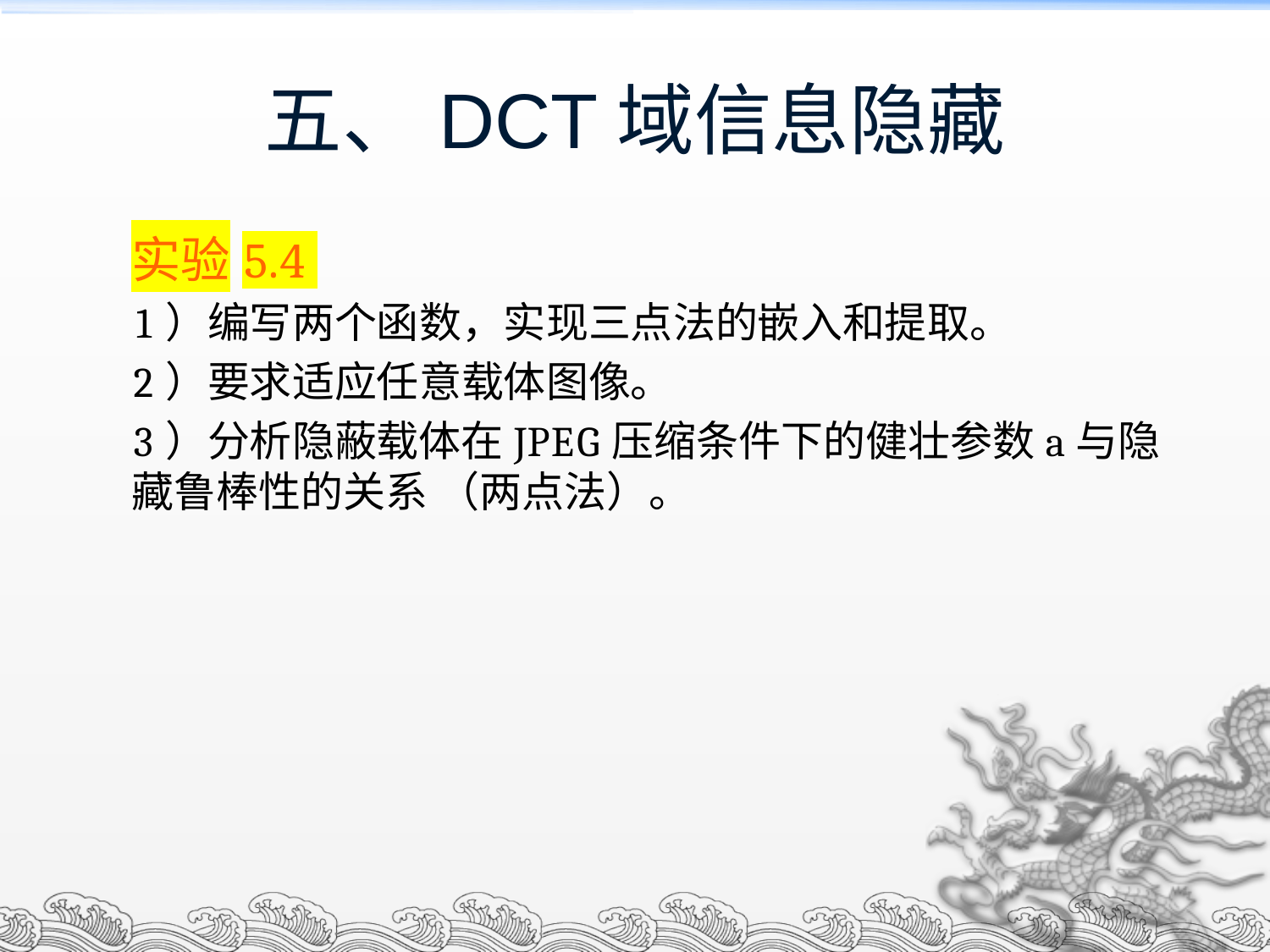

五、DCT域信息隐藏

实验5.4
1）编写两个函数，实现三点法的嵌入和提取。
2）要求适应任意载体图像。
3）分析隐蔽载体在JPEG压缩条件下的健壮参数a与隐藏鲁棒性的关系 （两点法）。